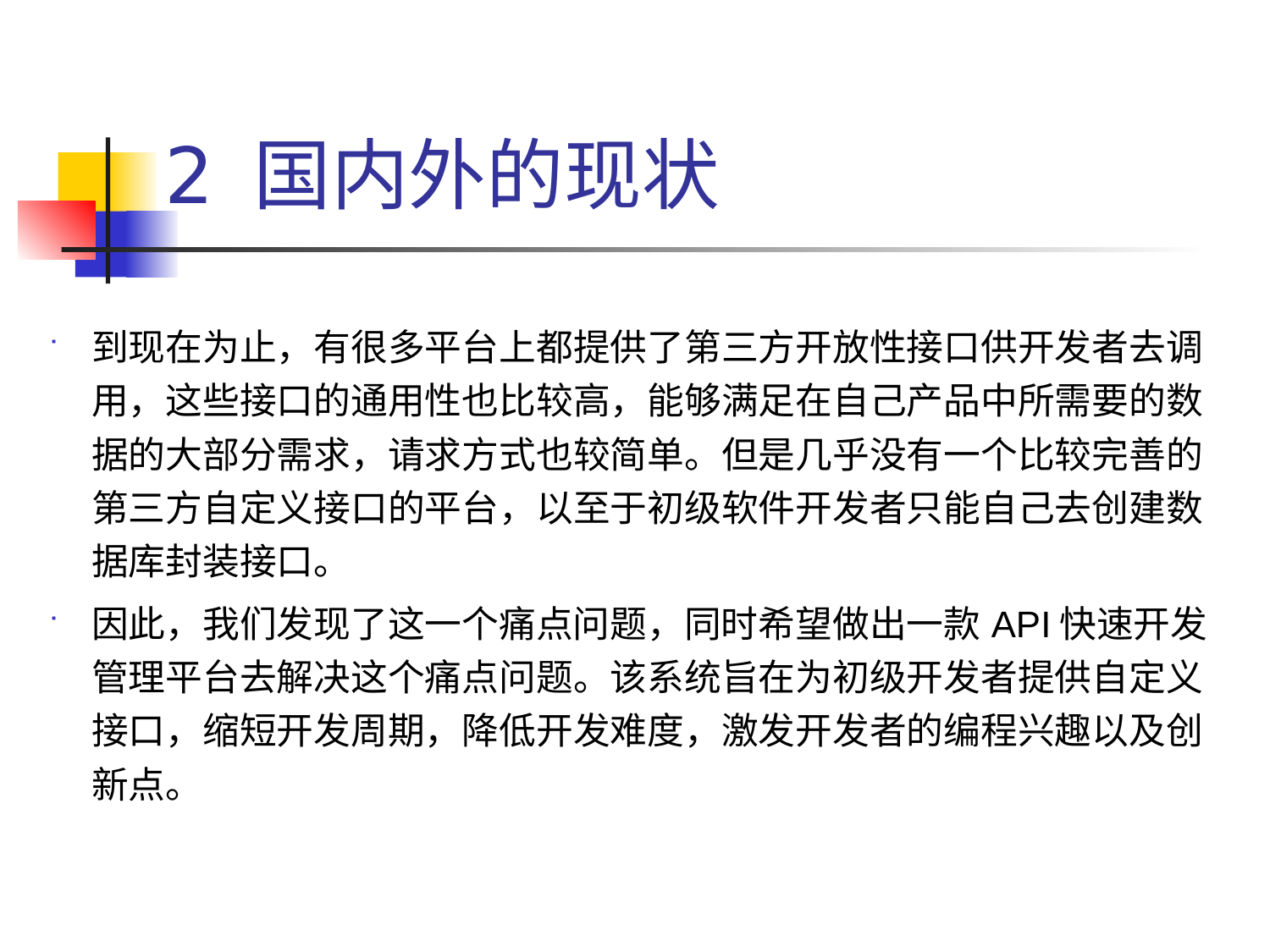

2 国内外的现状
到现在为止，有很多平台上都提供了第三方开放性接口供开发者去调用，这些接口的通用性也比较高，能够满足在自己产品中所需要的数据的大部分需求，请求方式也较简单。但是几乎没有一个比较完善的第三方自定义接口的平台，以至于初级软件开发者只能自己去创建数据库封装接口。
因此，我们发现了这一个痛点问题，同时希望做出一款API快速开发管理平台去解决这个痛点问题。该系统旨在为初级开发者提供自定义接口，缩短开发周期，降低开发难度，激发开发者的编程兴趣以及创新点。